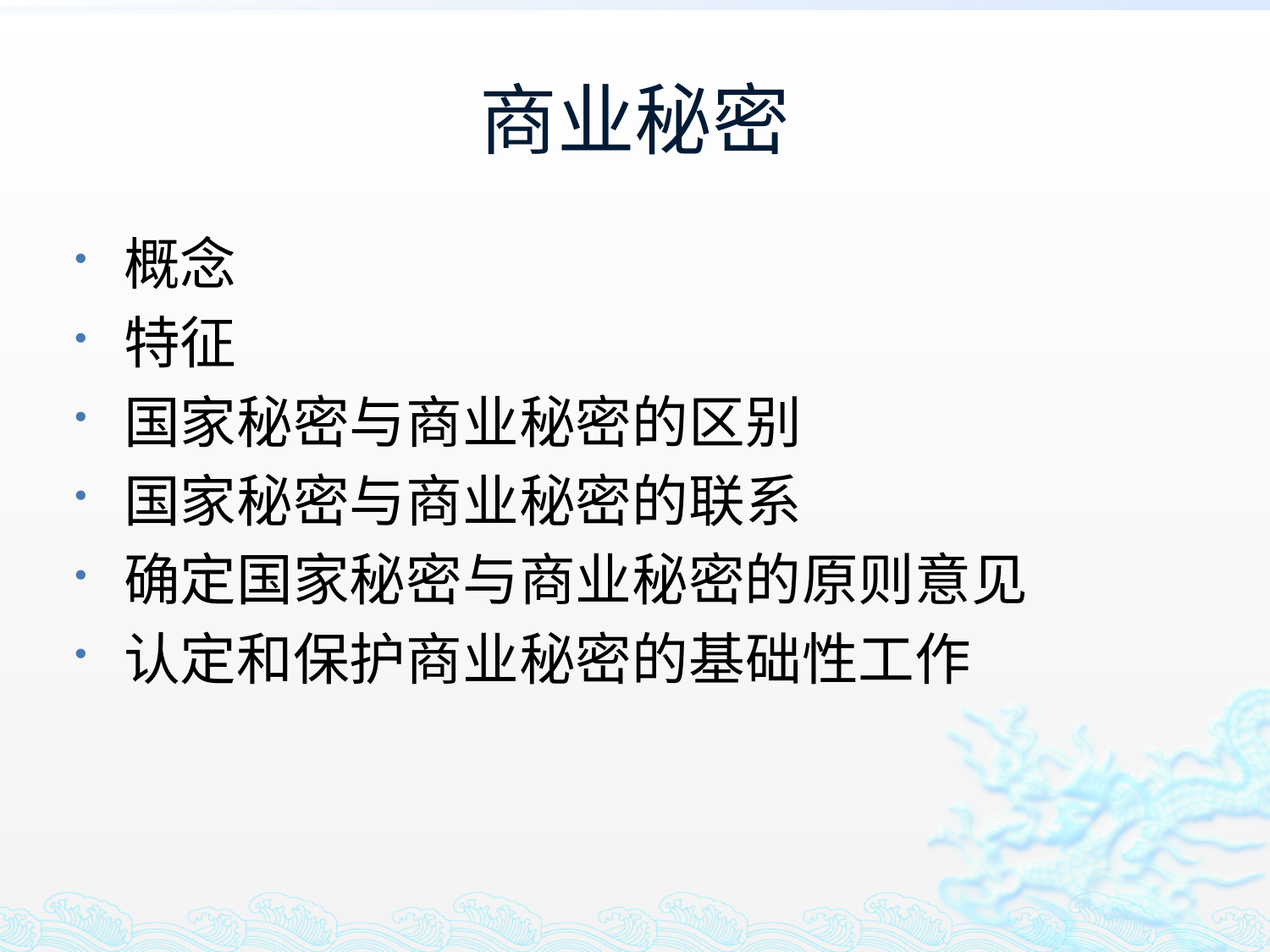

# 商业秘密
概念
特征
国家秘密与商业秘密的区别
国家秘密与商业秘密的联系
确定国家秘密与商业秘密的原则意见
认定和保护商业秘密的基础性工作